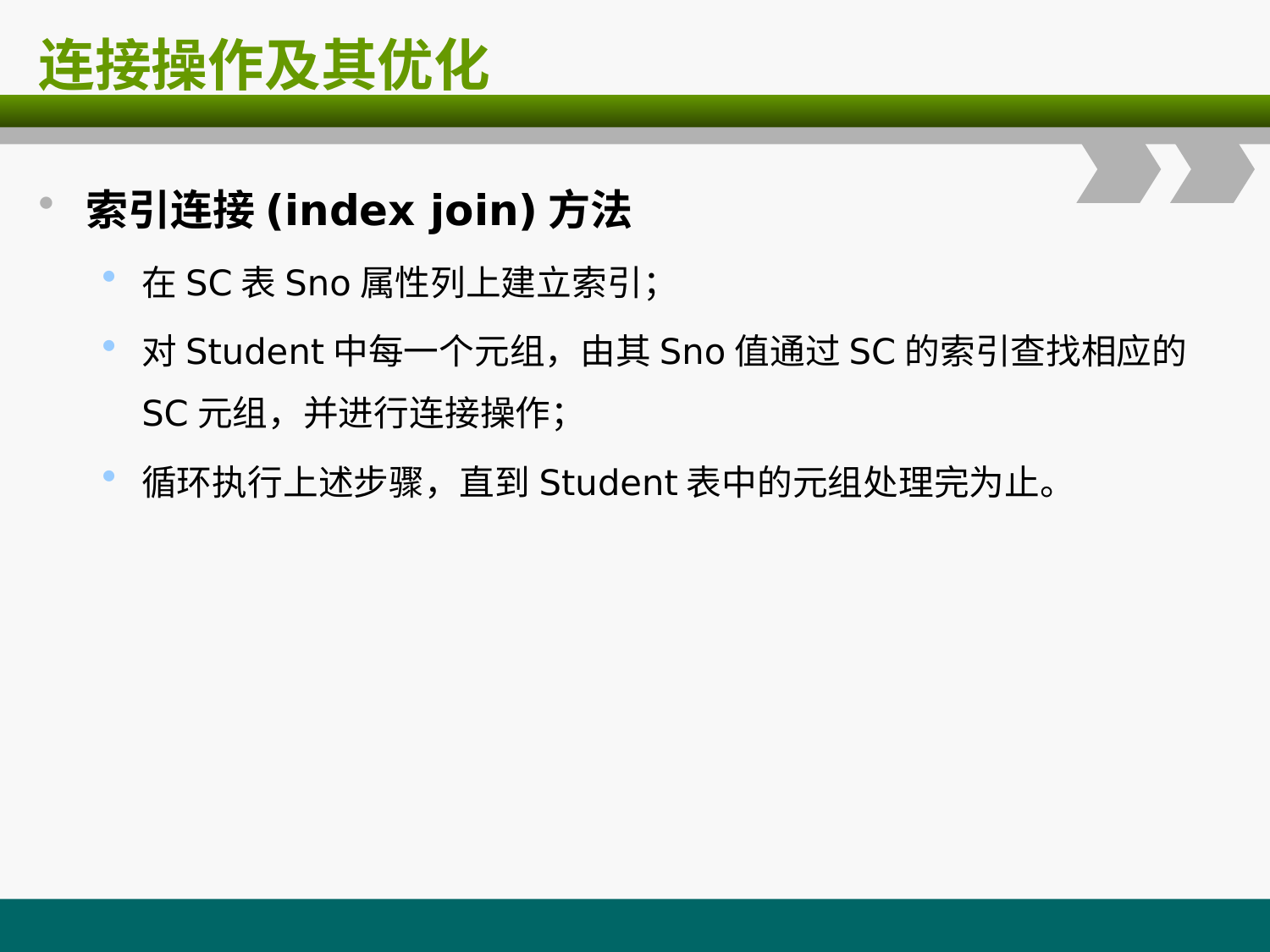

# 连接操作及其优化
索引连接(index join)方法
在SC表Sno属性列上建立索引；
对Student中每一个元组，由其Sno值通过SC的索引查找相应的SC元组，并进行连接操作；
循环执行上述步骤，直到Student表中的元组处理完为止。